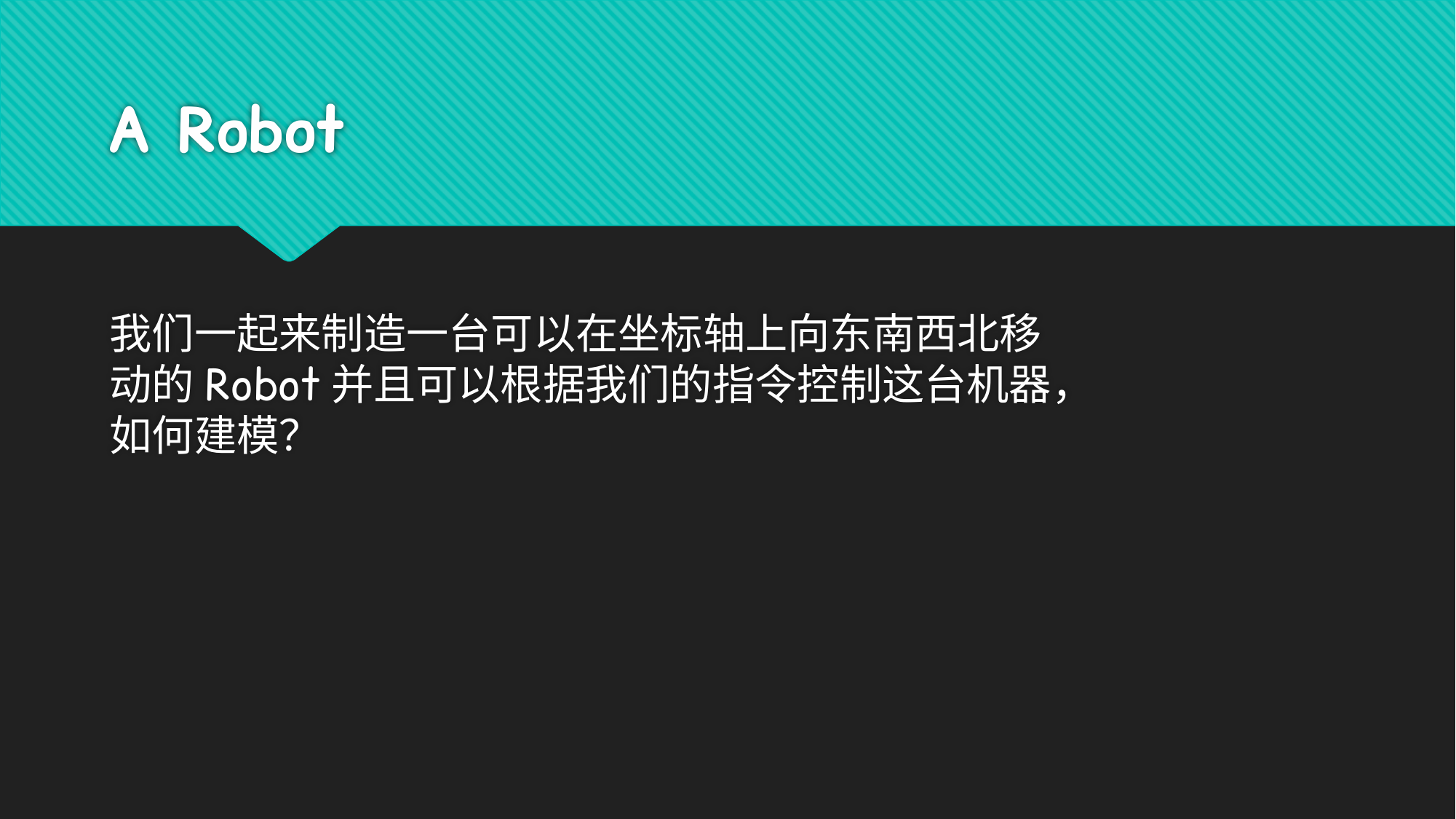

# A Robot
我们一起来制造一台可以在坐标轴上向东南西北移动的Robot并且可以根据我们的指令控制这台机器，如何建模？